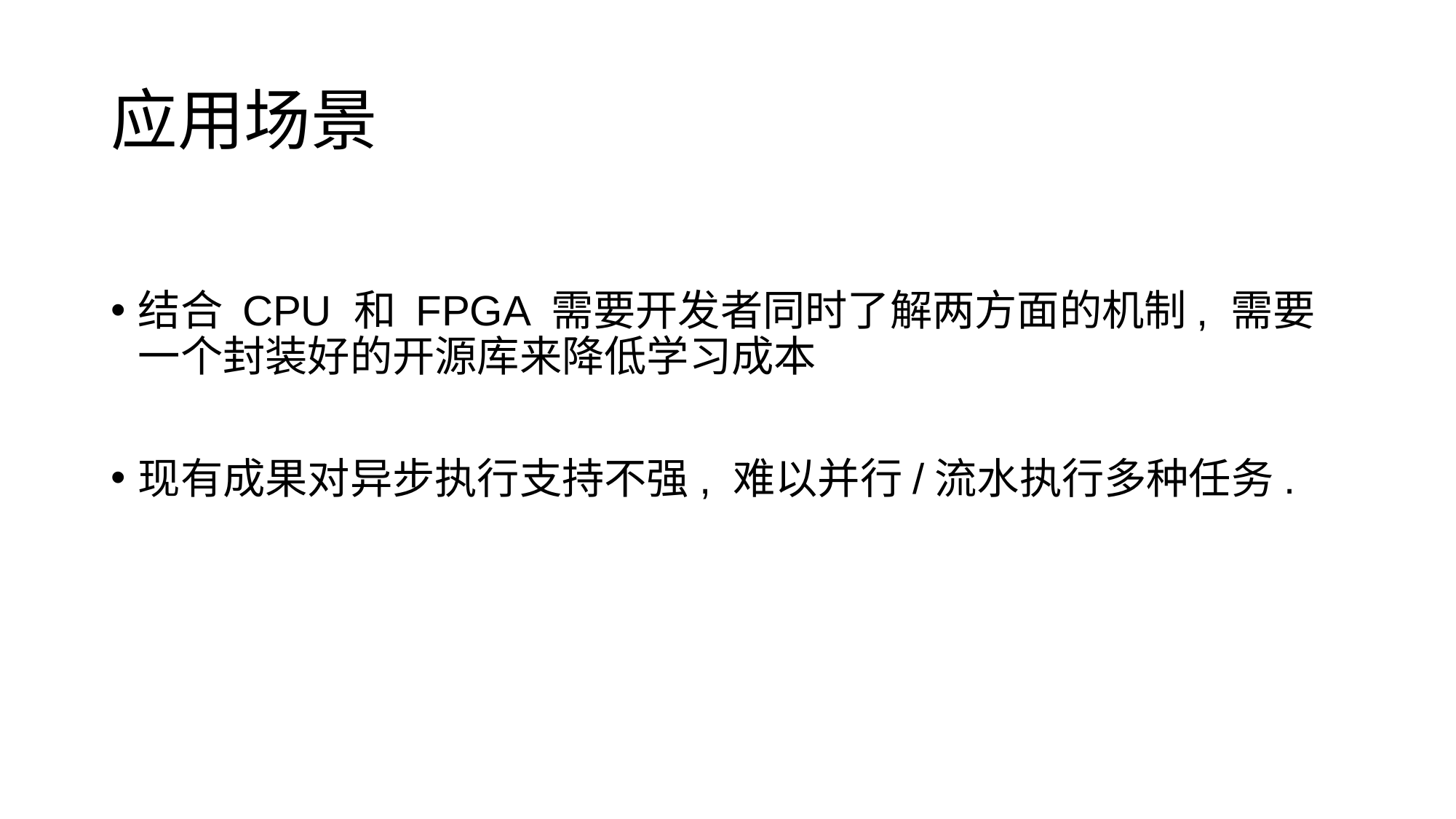

# 应用场景

结合 CPU 和 FPGA 需要开发者同时了解两方面的机制, 需要一个封装好的开源库来降低学习成本

现有成果对异步执行支持不强, 难以并行/流水执行多种任务.